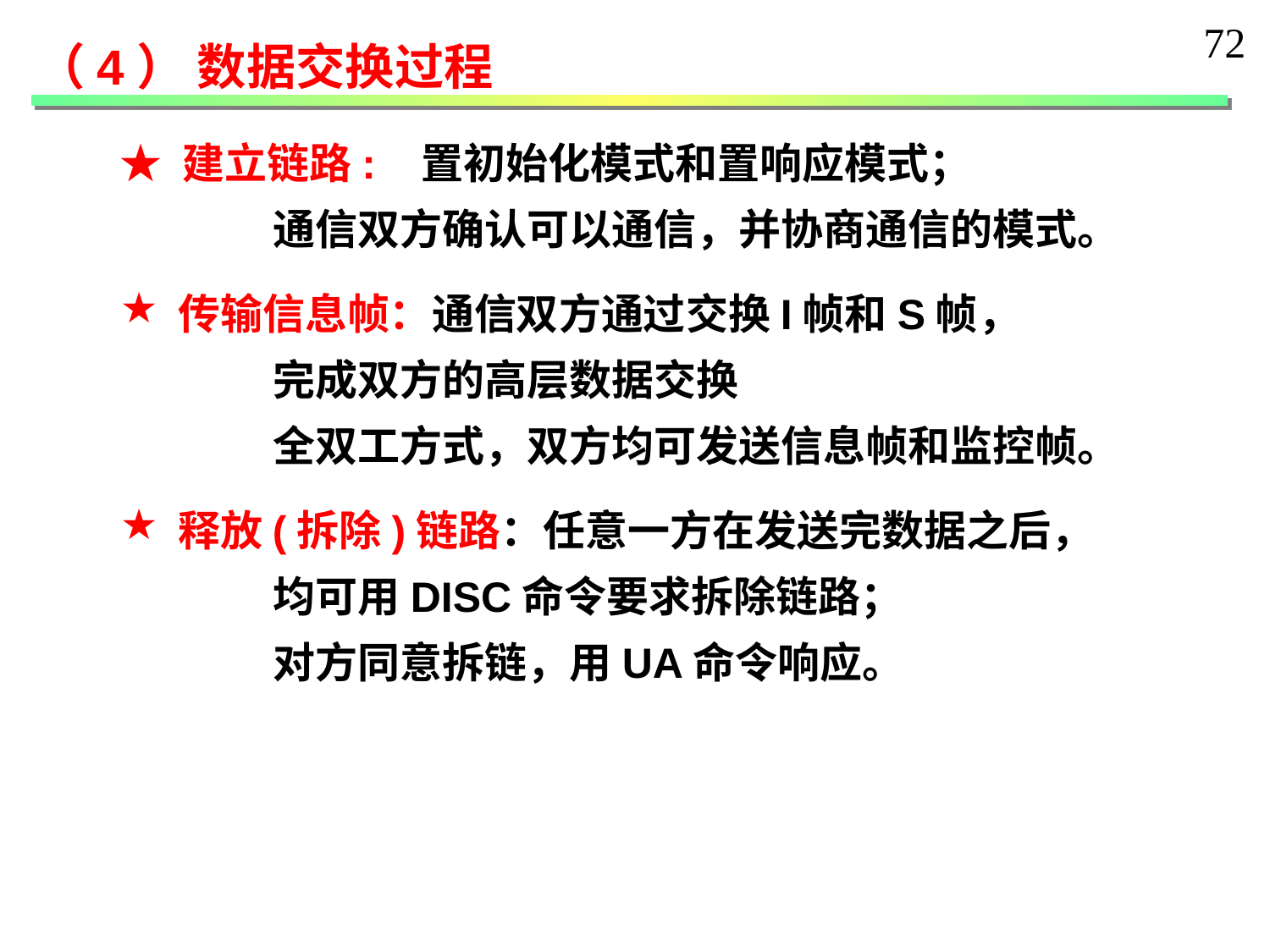

（4） 数据交换过程
72

★ 建立链路:   置初始化模式和置响应模式；
               通信双方确认可以通信，并协商通信的模式。
 传输信息帧：通信双方通过交换I帧和S帧，
               完成双方的高层数据交换
               全双工方式，双方均可发送信息帧和监控帧。
 释放(拆除)链路：任意一方在发送完数据之后，
               均可用DISC命令要求拆除链路；
               对方同意拆链，用UA命令响应。